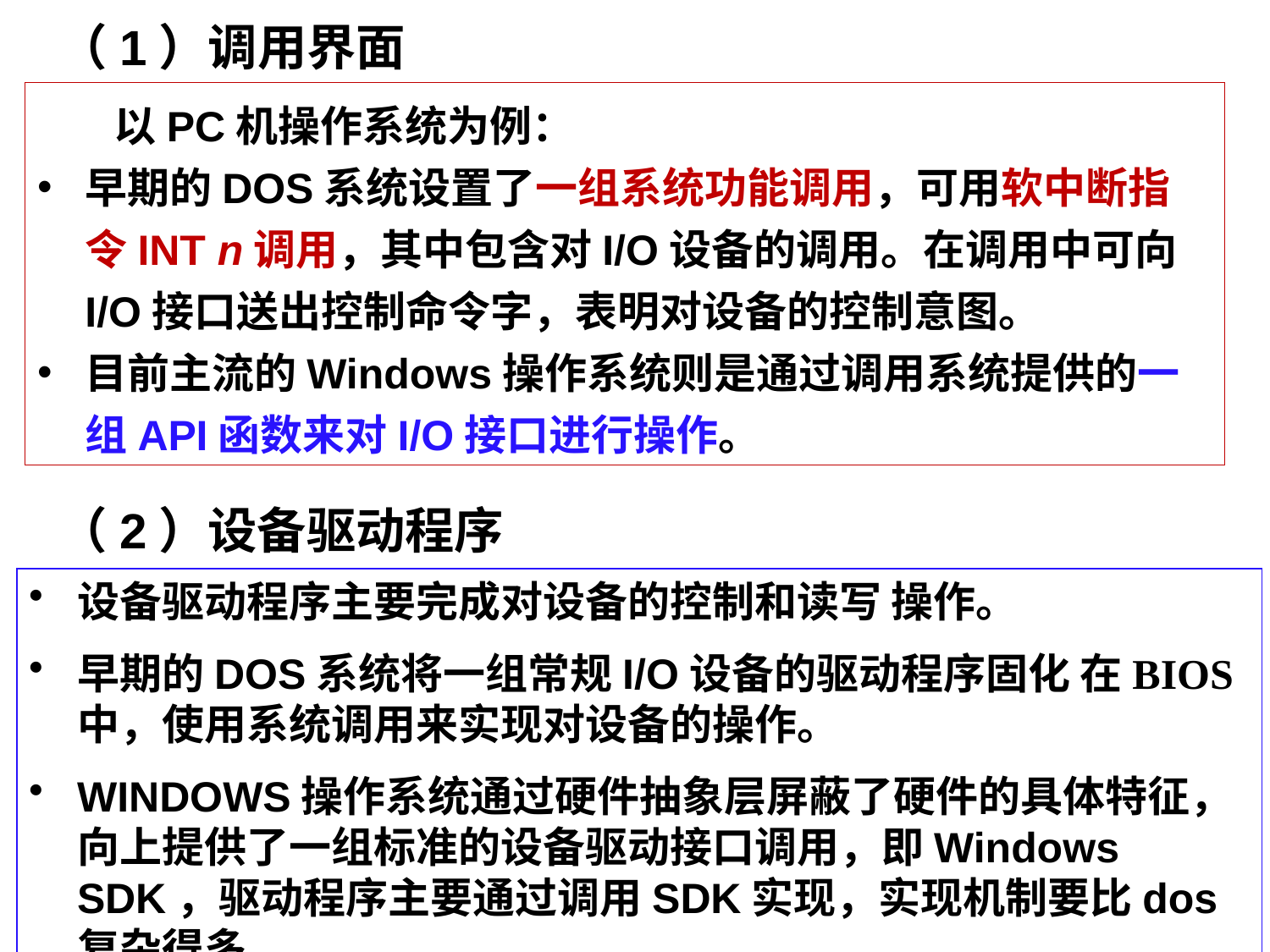

（1）调用界面
       以PC机操作系统为例：
早期的DOS系统设置了一组系统功能调用，可用软中断指令INT n调用，其中包含对I/O设备的调用。在调用中可向I/O接口送出控制命令字，表明对设备的控制意图。
目前主流的Windows操作系统则是通过调用系统提供的一组API函数来对I/O接口进行操作。
（2）设备驱动程序
设备驱动程序主要完成对设备的控制和读写 操作。
早期的DOS系统将一组常规I/O设备的驱动程序固化 在BIOS中，使用系统调用来实现对设备的操作。
WINDOWS操作系统通过硬件抽象层屏蔽了硬件的具体特征，向上提供了一组标准的设备驱动接口调用，即Windows SDK，驱动程序主要通过调用SDK实现，实现机制要比dos复杂得多。